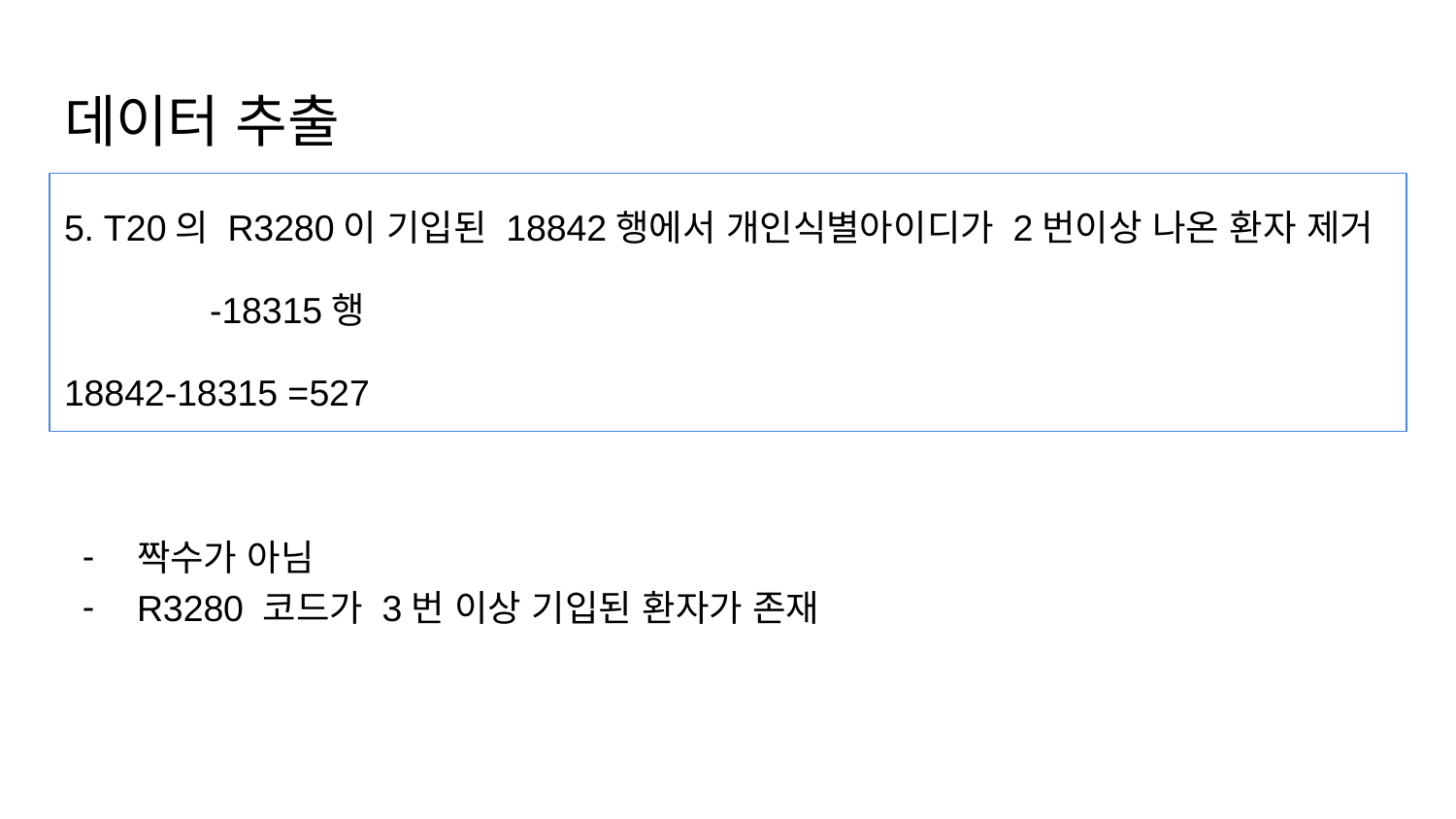

# 데이터 추출

5. T20의 R3280이 기입된 18842행에서 개인식별아이디가 2번이상 나온 환자 제거
	-18315행
18842-18315 =527

짝수가 아님
R3280 코드가 3번 이상 기입된 환자가 존재